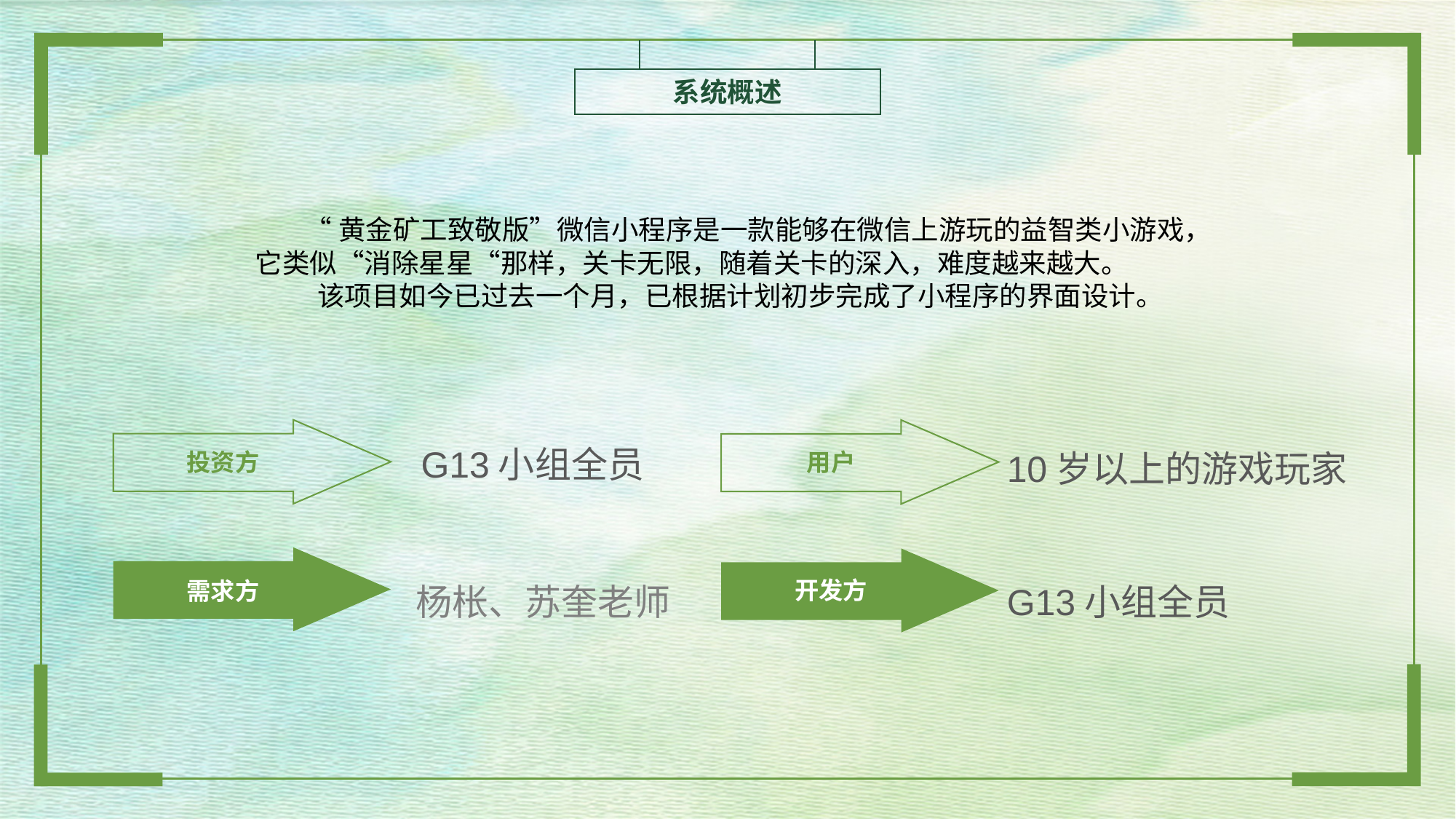

系统概述
        “黄金矿工致敬版”微信小程序是一款能够在微信上游玩的益智类小游戏，它类似“消除星星“那样，关卡无限，随着关卡的深入，难度越来越大。
         该项目如今已过去一个月，已根据计划初步完成了小程序的界面设计。
G13小组全员

投资方

用户
10岁以上的游戏玩家

需求方

开发方
杨枨、苏奎老师
G13小组全员